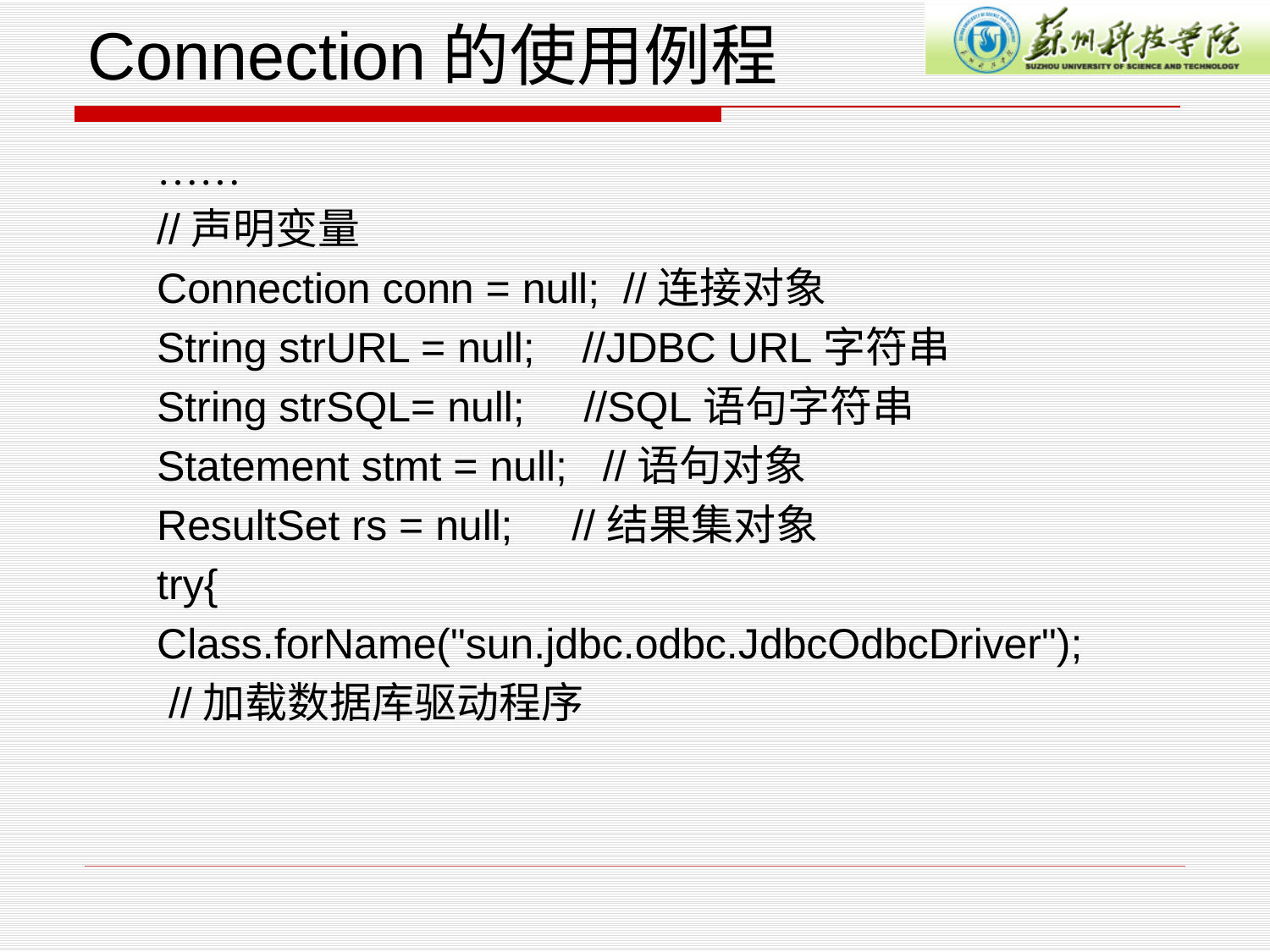

# Connection的使用例程
……
//声明变量
Connection conn = null;  //连接对象
String strURL = null;    //JDBC URL字符串
String strSQL= null;     //SQL语句字符串
Statement stmt = null;   //语句对象
ResultSet rs = null;     //结果集对象
try{
Class.forName("sun.jdbc.odbc.JdbcOdbcDriver");
 //加载数据库驱动程序